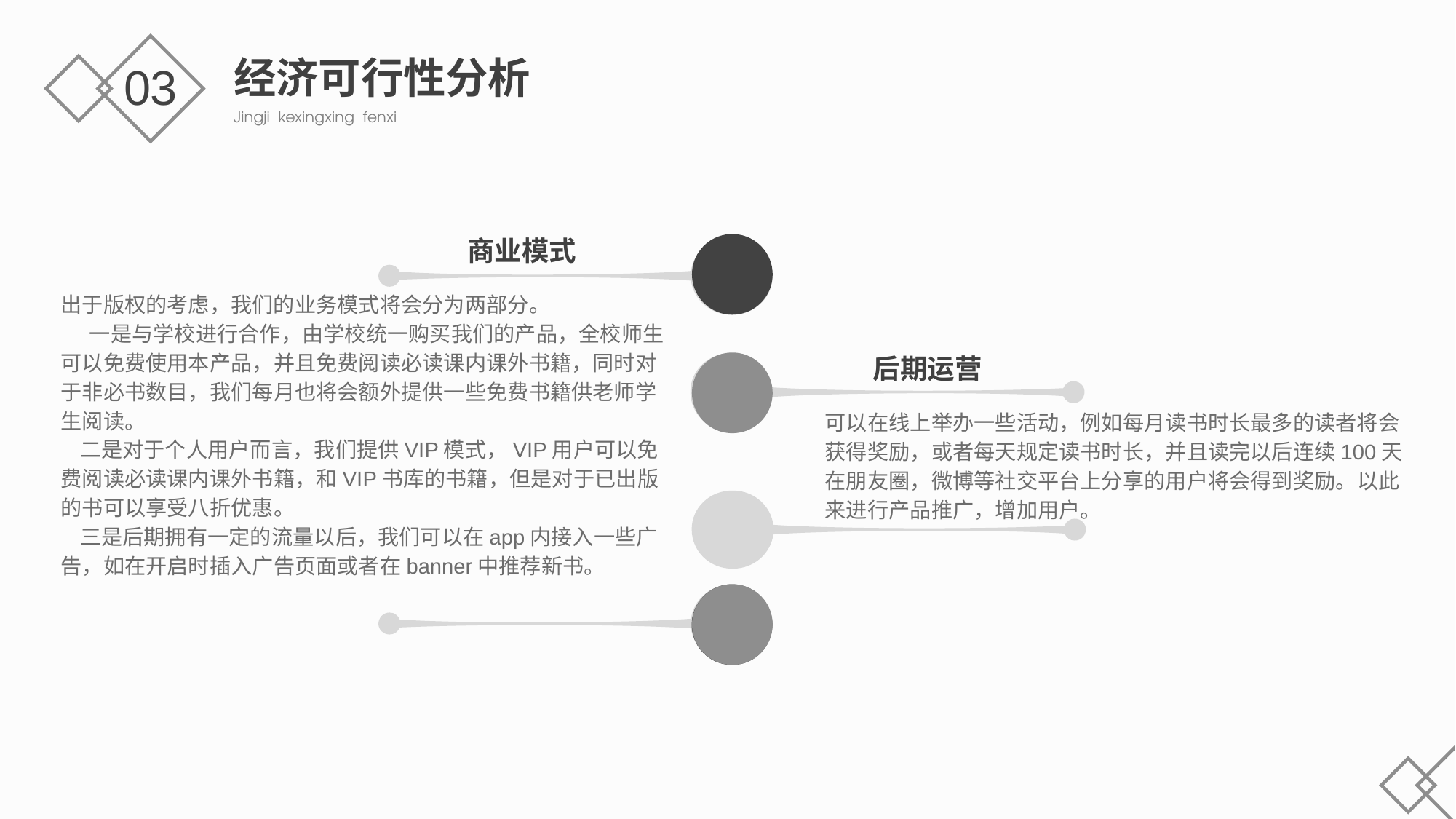

经济可行性分析
Jingji  kexingxing  fenxi
03

商业模式
出于版权的考虑，我们的业务模式将会分为两部分。
     一是与学校进行合作，由学校统一购买我们的产品，全校师生可以免费使用本产品，并且免费阅读必读课内课外书籍，同时对于非必书数目，我们每月也将会额外提供一些免费书籍供老师学生阅读。
   二是对于个人用户而言，我们提供VIP模式，VIP用户可以免费阅读必读课内课外书籍，和VIP书库的书籍，但是对于已出版的书可以享受八折优惠。
   三是后期拥有一定的流量以后，我们可以在app内接入一些广告，如在开启时插入广告页面或者在banner中推荐新书。

后期运营
可以在线上举办一些活动，例如每月读书时长最多的读者将会获得奖励，或者每天规定读书时长，并且读完以后连续100天在朋友圈，微博等社交平台上分享的用户将会得到奖励。以此来进行产品推广，增加用户。